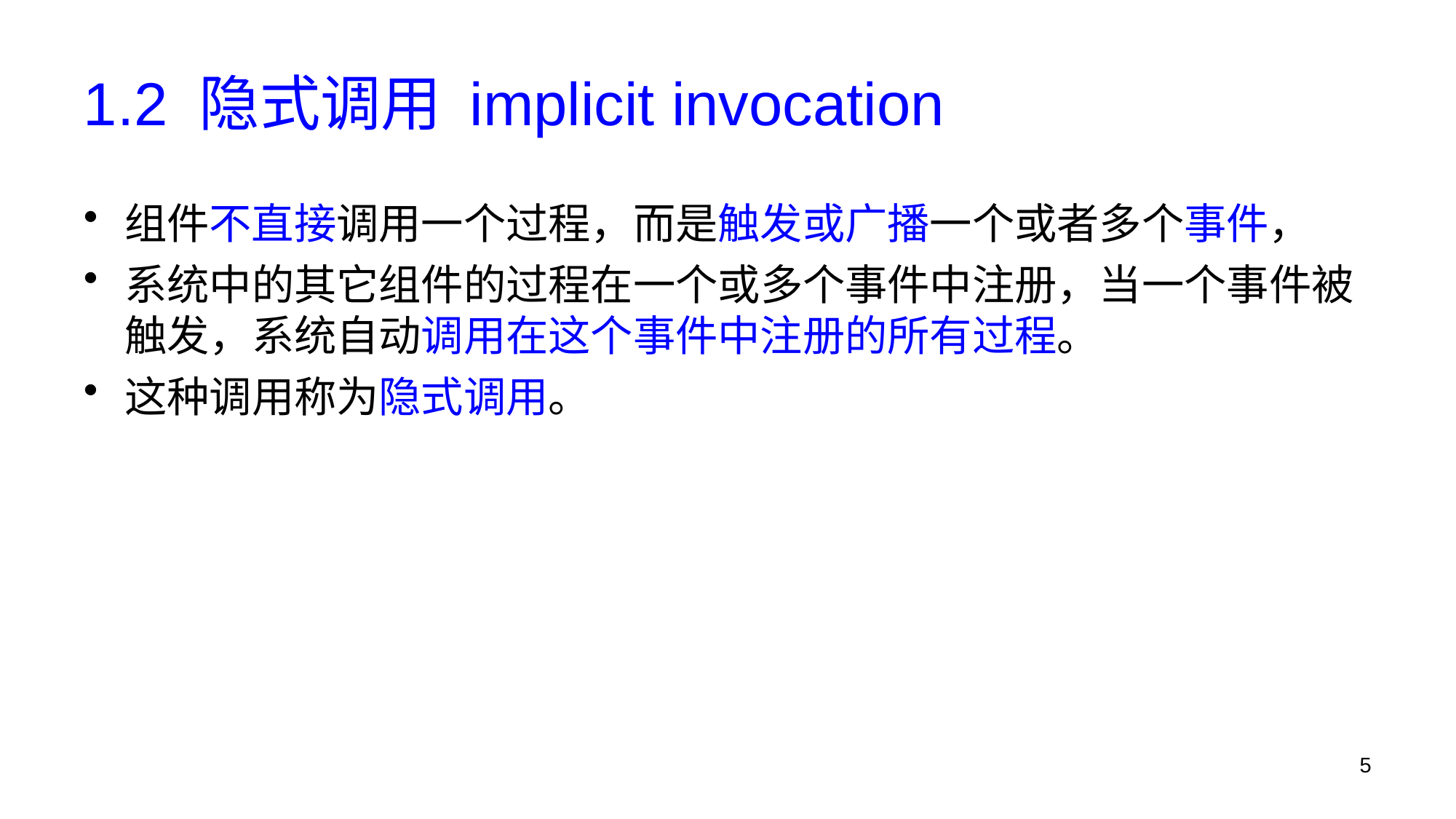

# 1.2 隐式调用 implicit invocation
组件不直接调用一个过程，而是触发或广播一个或者多个事件，
系统中的其它组件的过程在一个或多个事件中注册，当一个事件被触发，系统自动调用在这个事件中注册的所有过程。
这种调用称为隐式调用。
5